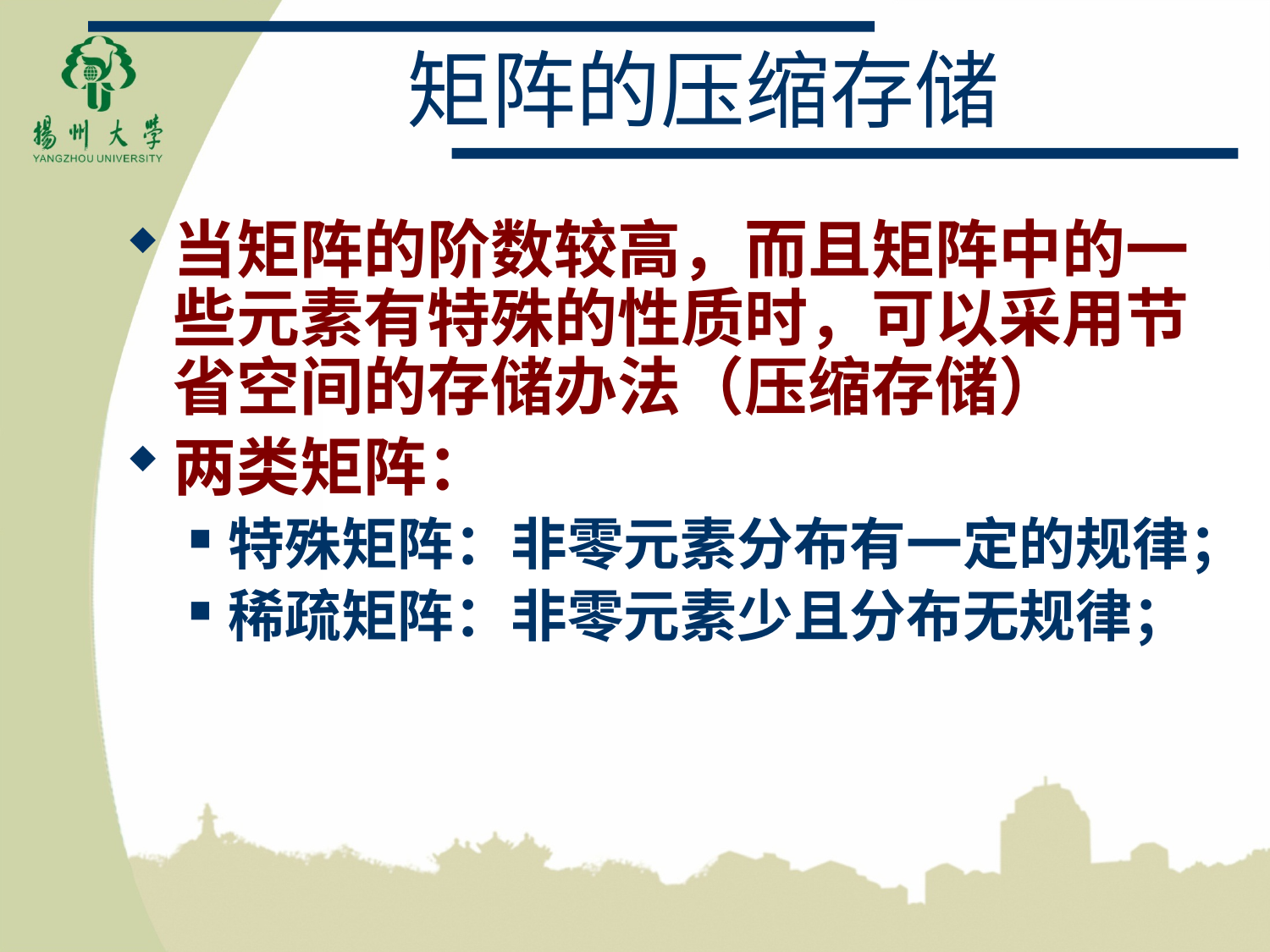

# 矩阵的压缩存储
当矩阵的阶数较高，而且矩阵中的一些元素有特殊的性质时，可以采用节省空间的存储办法（压缩存储）
两类矩阵：
特殊矩阵：非零元素分布有一定的规律；
稀疏矩阵：非零元素少且分布无规律；